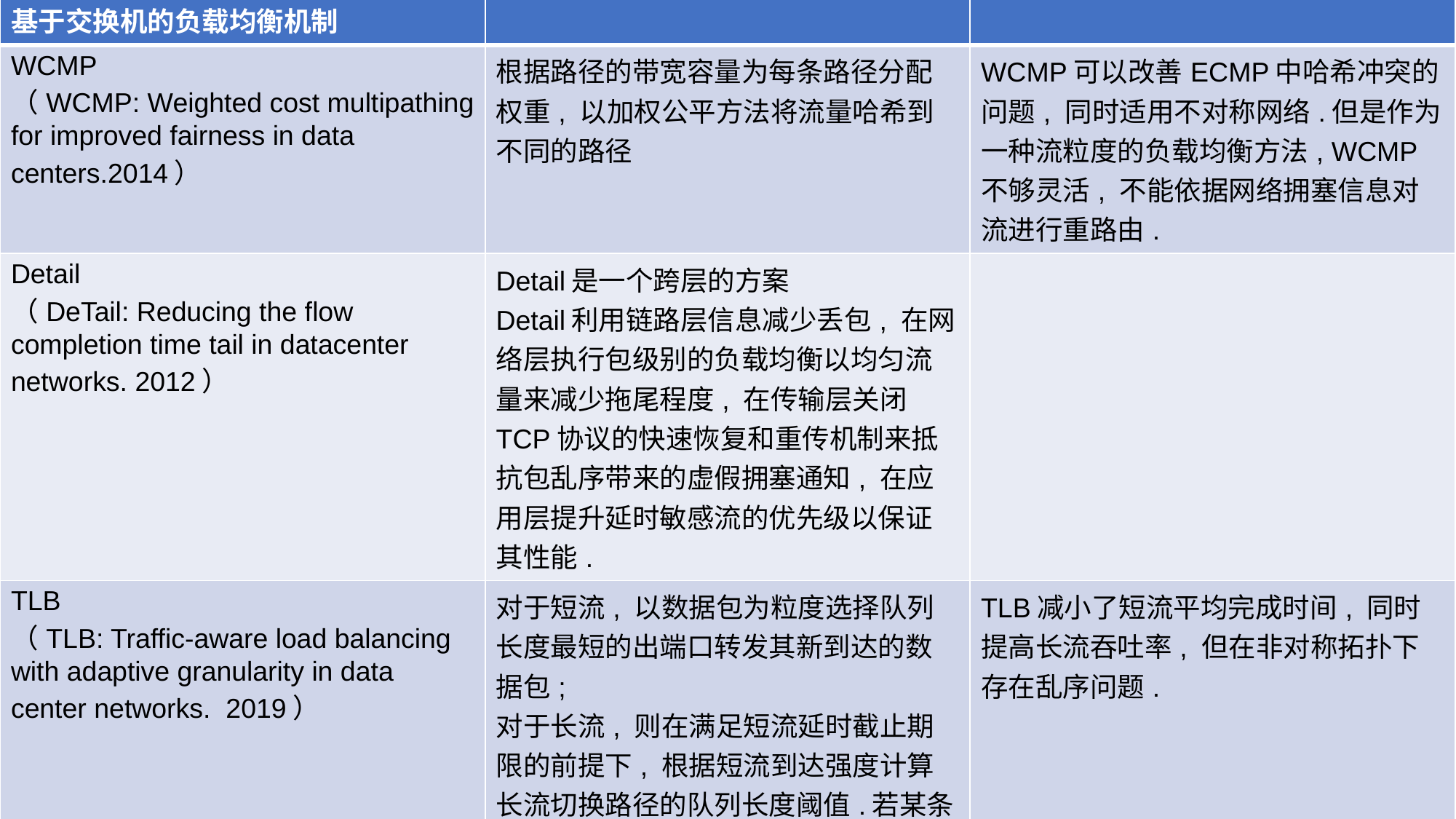

| 基于交换机的负载均衡机制 |  |  |
| --- | --- | --- |
| WCMP （WCMP: Weighted cost multipathing for improved fairness in data centers.2014） | 根据路径的带宽容量为每条路径分配权重, 以加权公平方法将流量哈希到不同的路径 | WCMP可以改善ECMP中哈希冲突的问题, 同时适用不对称网络.但是作为一种流粒度的负载均衡方法, WCMP不够灵活, 不能依据网络拥塞信息对流进行重路由. |
| Detail （DeTail: Reducing the flow completion time tail in datacenter networks. 2012） | Detail是一个跨层的方案 Detail利用链路层信息减少丢包, 在网络层执行包级别的负载均衡以均匀流量来减少拖尾程度, 在传输层关闭TCP协议的快速恢复和重传机制来抵抗包乱序带来的虚假拥塞通知, 在应用层提升延时敏感流的优先级以保证其性能. |  |
| TLB （TLB: Traffic-aware load balancing with adaptive granularity in data center networks.  2019） | 对于短流, 以数据包为粒度选择队列长度最短的出端口转发其新到达的数据包; 对于长流, 则在满足短流延时截止期限的前提下, 根据短流到达强度计算长流切换路径的队列长度阈值.若某条长流在交换机出端口的队列长度大于或等于长流切换路径的队列长度阈值, 则选择队列长度最短的出端口转发该长流新到达的数据包. | TLB减小了短流平均完成时间, 同时提高长流吞吐率, 但在非对称拓扑下存在乱序问题. |